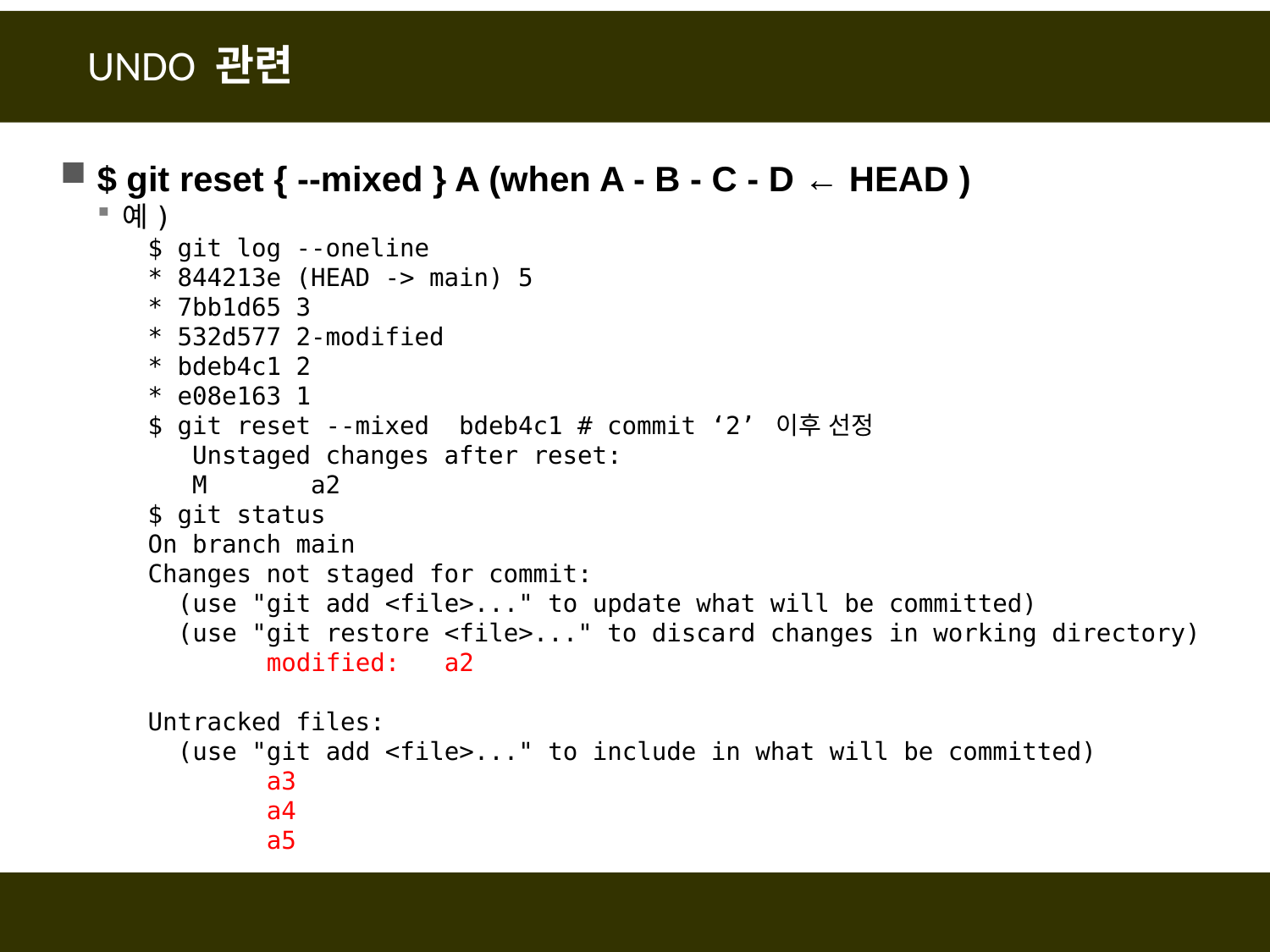

# UNDO 관련
$ git reset { --mixed } A (when A - B - C - D ← HEAD )
예)
$ git log --oneline
* 844213e (HEAD -> main) 5
* 7bb1d65 3
* 532d577 2-modified
* bdeb4c1 2
* e08e163 1
$ git reset --mixed  bdeb4c1 # commit ‘2’ 이후 선정
   Unstaged changes after reset:
   M       a2
$ git status
On branch main
Changes not staged for commit:
  (use "git add <file>..." to update what will be committed)
  (use "git restore <file>..." to discard changes in working directory)
        modified:   a2

Untracked files:
  (use "git add <file>..." to include in what will be committed)
        a3
        a4
        a5